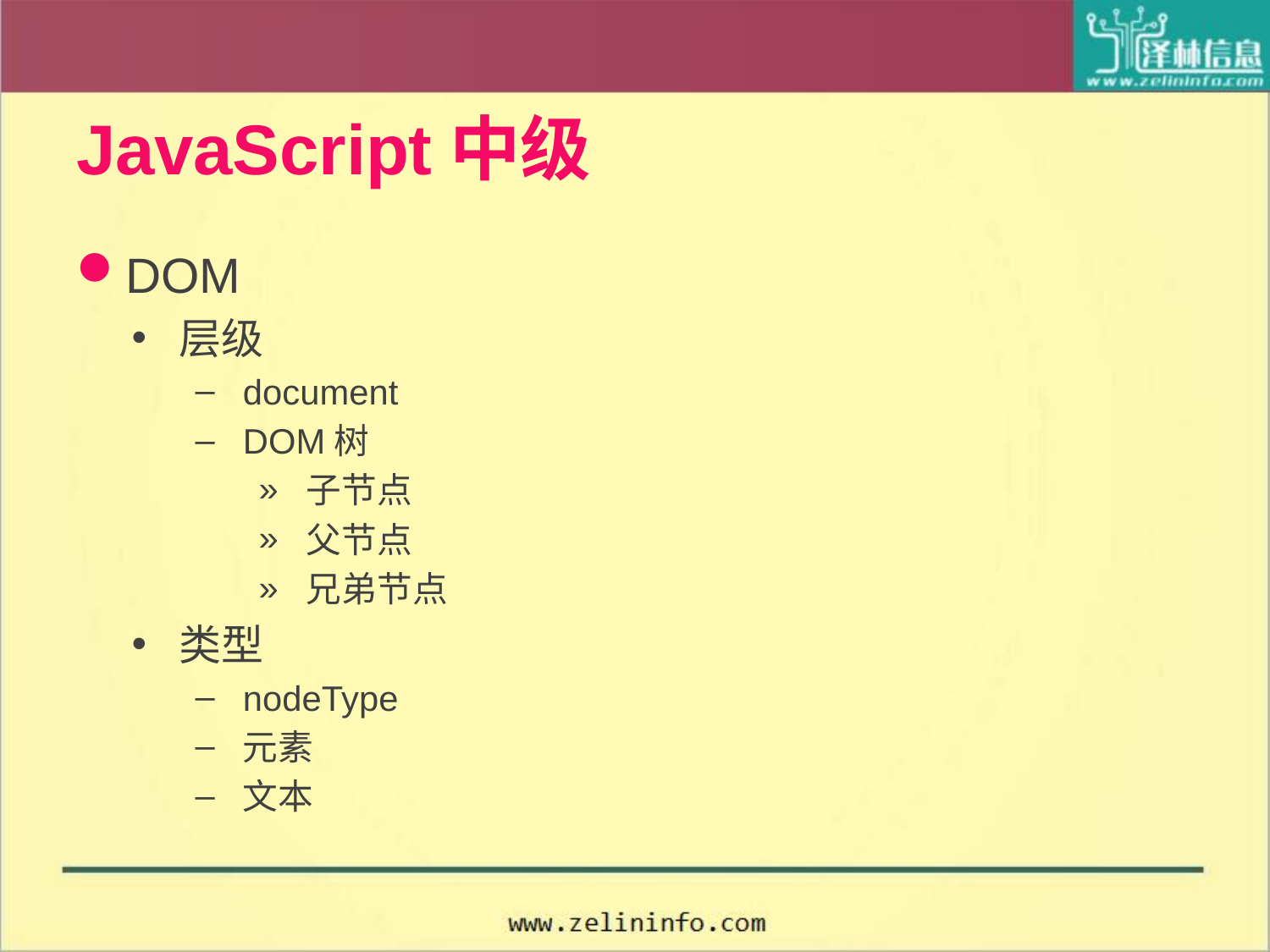

# JavaScript中级
DOM
层级
document
DOM树
子节点
父节点
兄弟节点
类型
nodeType
元素
文本